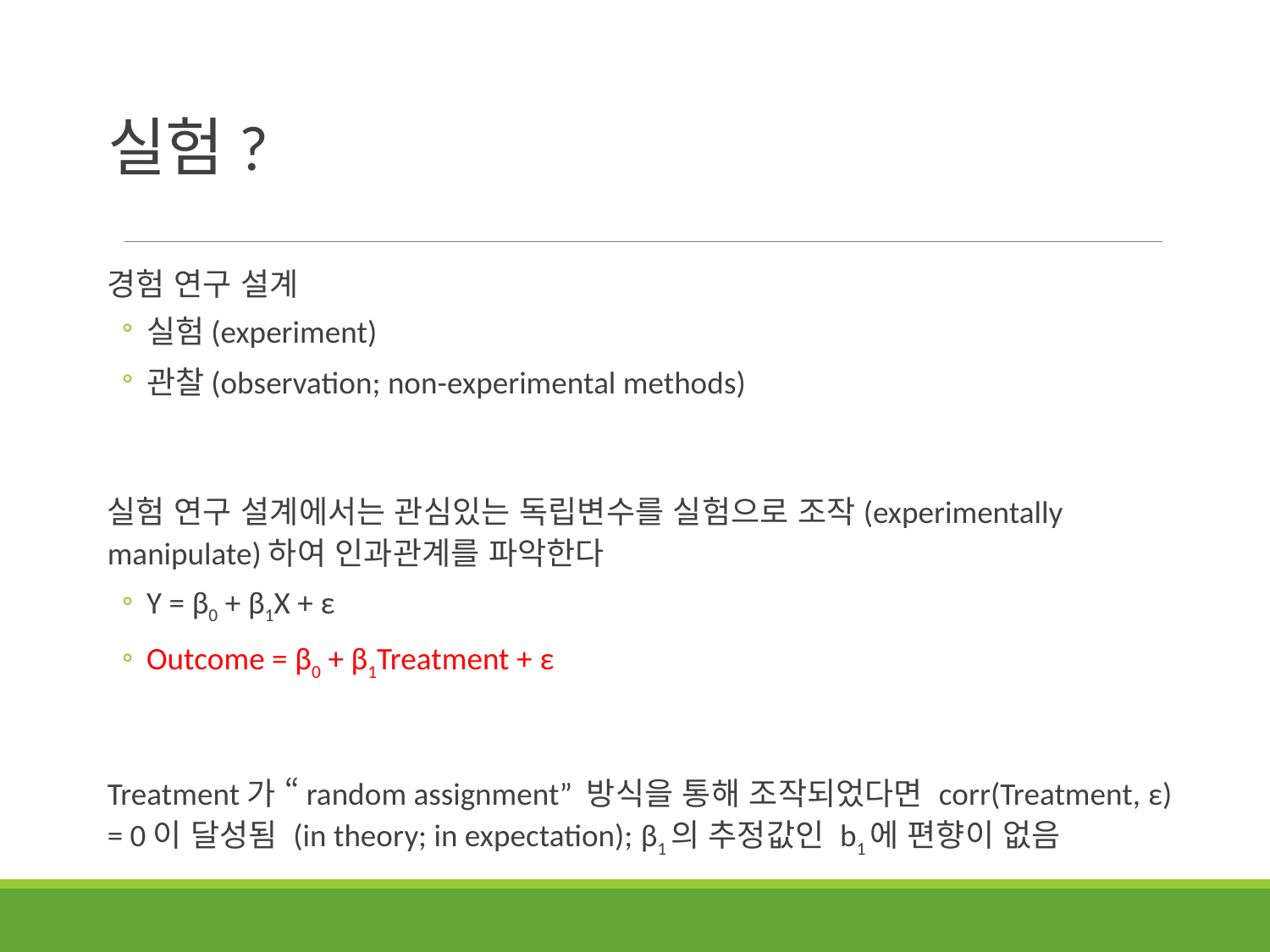

# 실험?
경험 연구 설계
실험(experiment)
관찰(observation; non-experimental methods)

실험 연구 설계에서는 관심있는 독립변수를 실험으로 조작(experimentally manipulate)하여 인과관계를 파악한다
Y = β0 + β1X + ε
Outcome = β0 + β1Treatment + ε

Treatment가 “random assignment” 방식을 통해 조작되었다면 corr(Treatment, ε) = 0이 달성됨 (in theory; in expectation); β1의 추정값인 b1에 편향이 없음